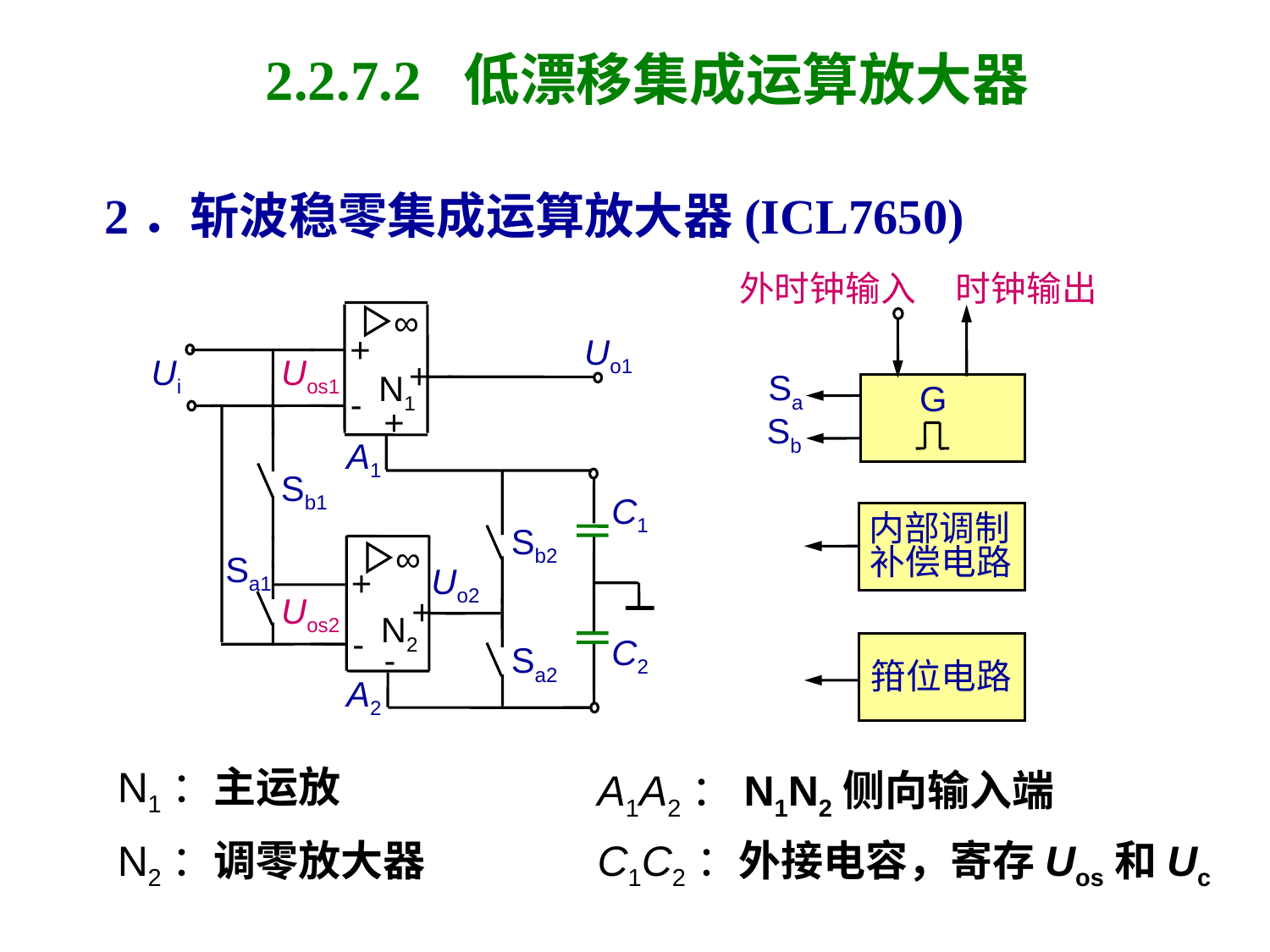

# 2.2.7.2  低漂移集成运算放大器
2．斩波稳零集成运算放大器(ICL7650)
时钟输出
外时钟输入

Sa

G

Sb

内部调制
补偿电路

箝位电路

∞

+
Uo1

Uos1
Ui

+
N1

-

+

A1

Sb1

C1

Sb2

∞

Sa1

Uo2

+

Uos2
+

N2

-

C2

-
Sa2

A2

N1：主运放
A1A2：N1N2侧向输入端
N2：调零放大器
C1C2：外接电容，寄存Uos和Uc